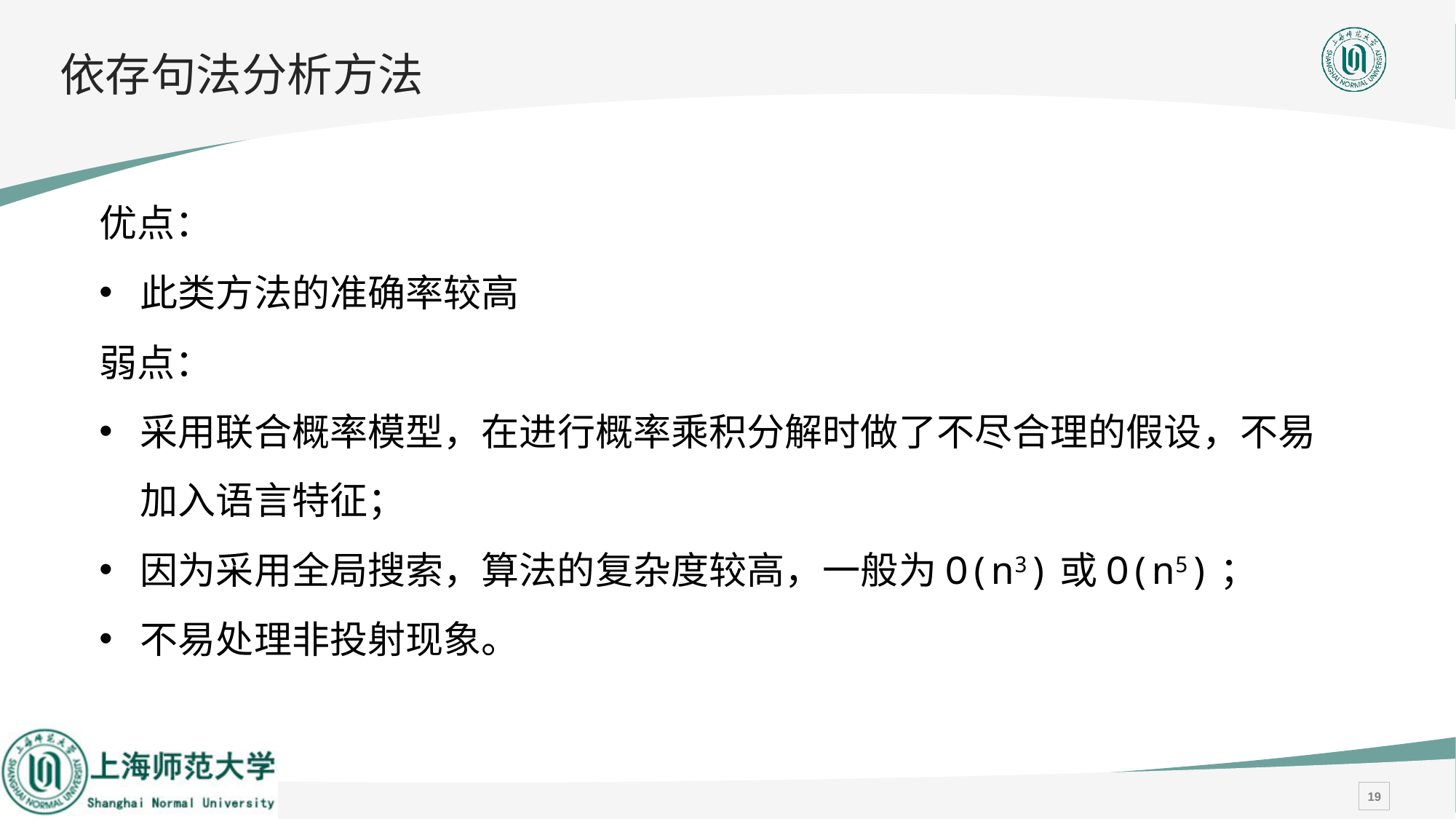

依存句法分析方法
优点：
此类方法的准确率较高
弱点：
采用联合概率模型，在进行概率乘积分解时做了不尽合理的假设，不易加入语言特征；
因为采用全局搜索，算法的复杂度较高，一般为O(n3)或O(n5)；
不易处理非投射现象。